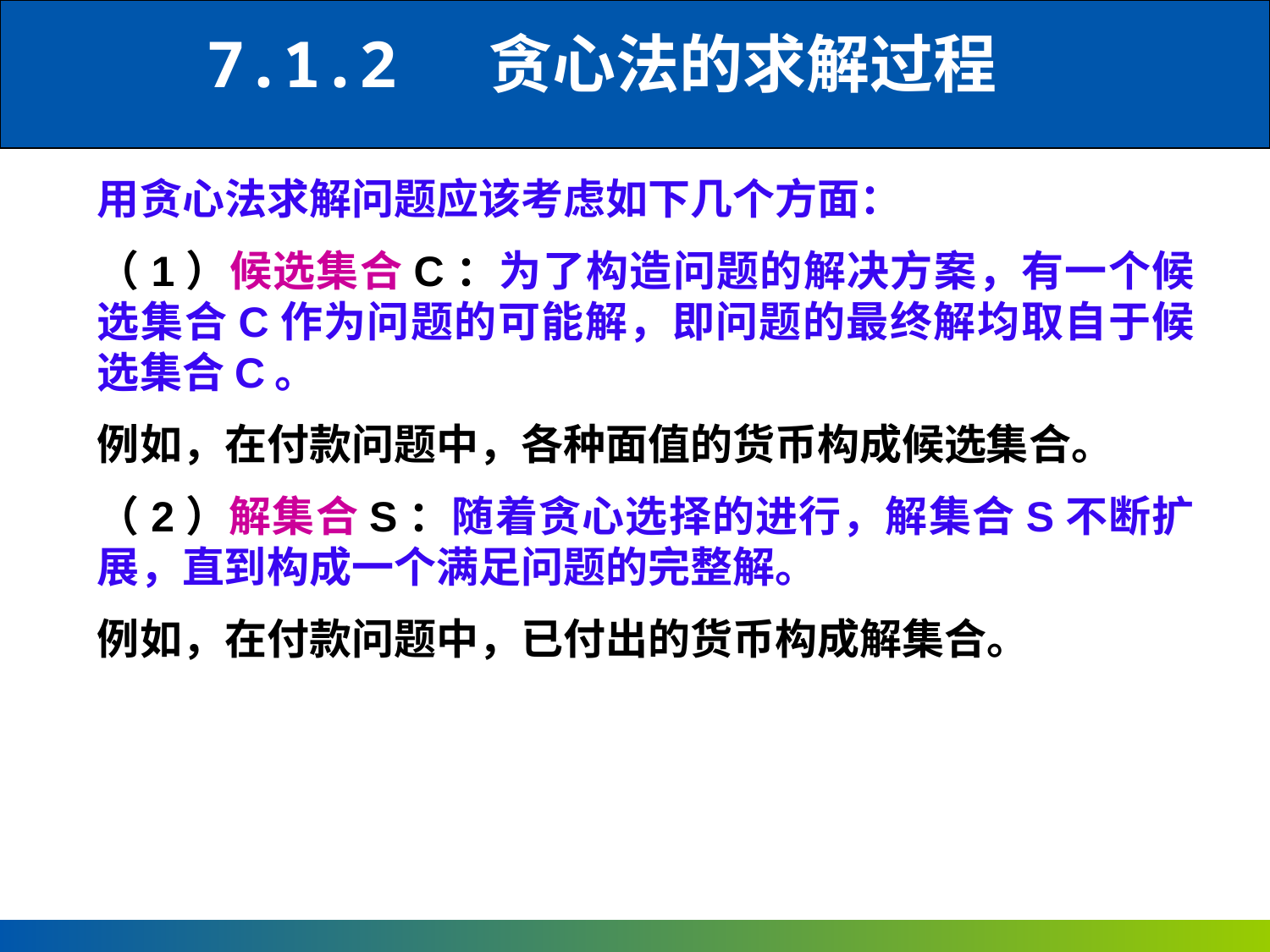

7.1.2  贪心法的求解过程
用贪心法求解问题应该考虑如下几个方面：
（1）候选集合C：为了构造问题的解决方案，有一个候选集合C作为问题的可能解，即问题的最终解均取自于候选集合C。
例如，在付款问题中，各种面值的货币构成候选集合。
（2）解集合S：随着贪心选择的进行，解集合S不断扩展，直到构成一个满足问题的完整解。
例如，在付款问题中，已付出的货币构成解集合。